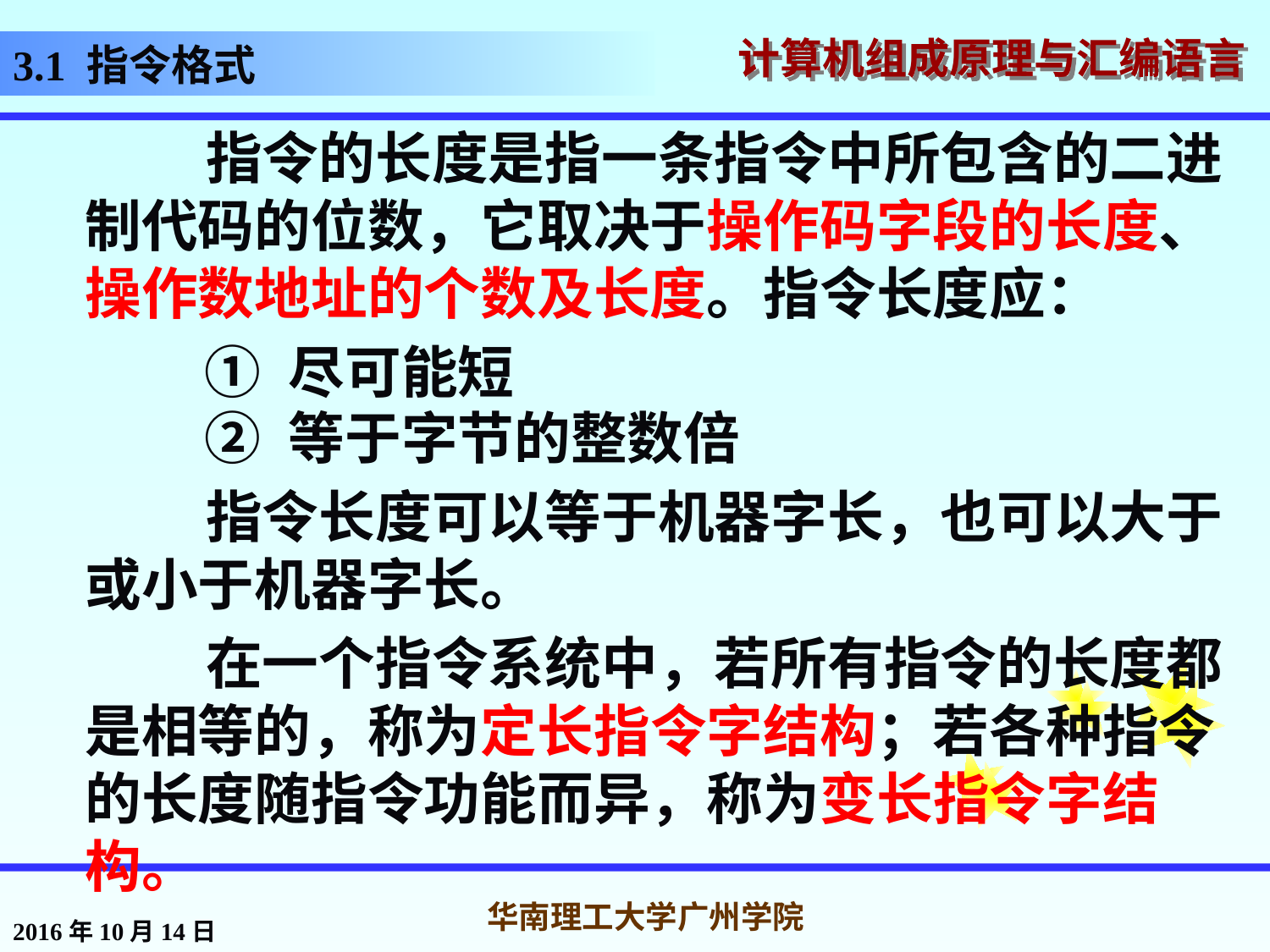

3.1 指令格式
            指令的长度是指一条指令中所包含的二进制代码的位数，它取决于操作码字段的长度、操作数地址的个数及长度。指令长度应：
             ① 尽可能短
             ② 等于字节的整数倍
            指令长度可以等于机器字长，也可以大于或小于机器字长。
            在一个指令系统中，若所有指令的长度都是相等的，称为定长指令字结构；若各种指令的长度随指令功能而异，称为变长指令字结构。
2016年10月14日
华南理工大学广州学院